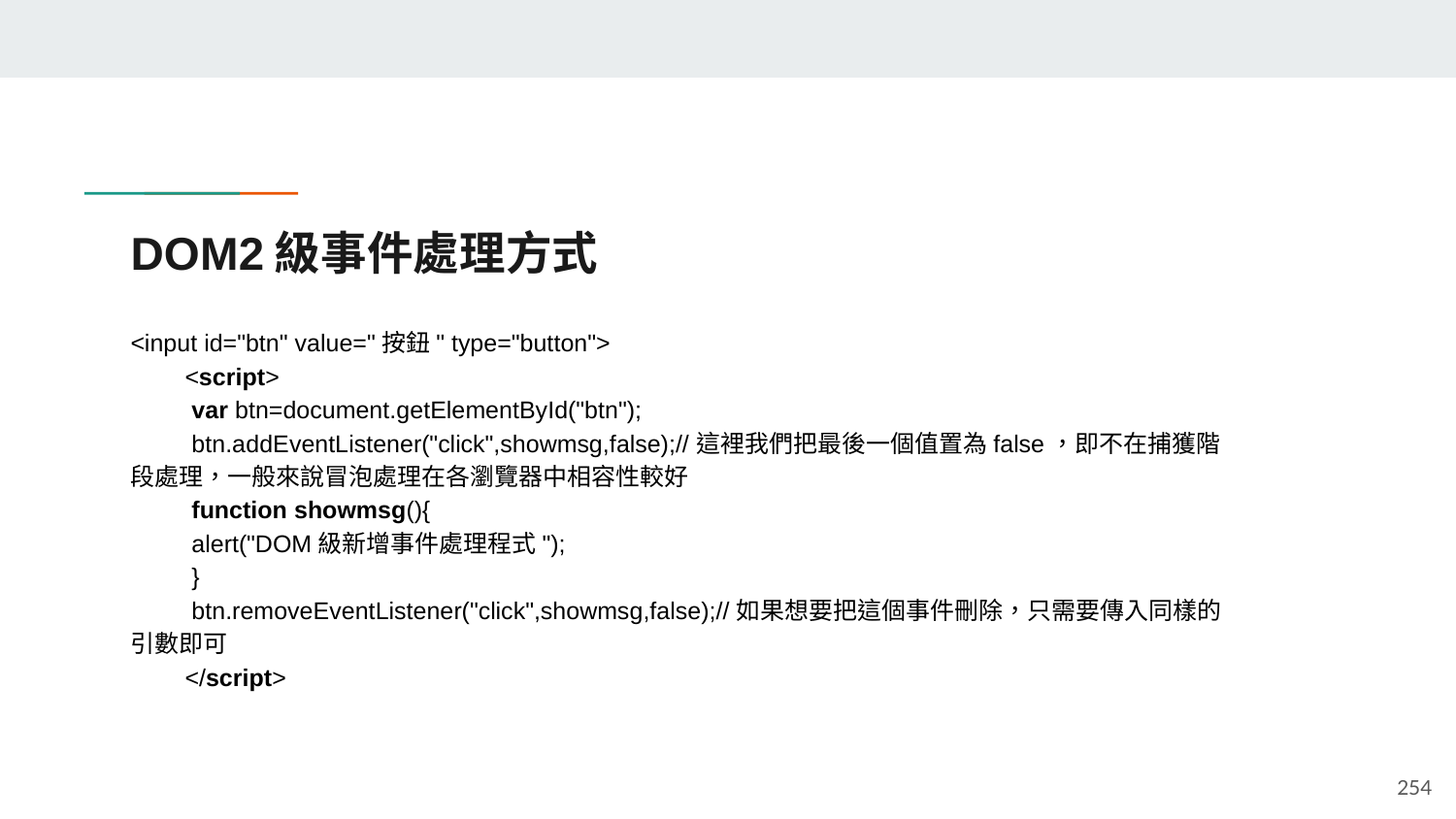

# DOM2級事件處理方式
<input id="btn" value="按鈕" type="button">
　　<script>
　　 var btn=document.getElementById("btn");
　　 btn.addEventListener("click",showmsg,false);//這裡我們把最後一個值置為false，即不在捕獲階段處理，一般來說冒泡處理在各瀏覽器中相容性較好
　　 function showmsg(){
　　 alert("DOM級新增事件處理程式");
　　 }
　　 btn.removeEventListener("click",showmsg,false);//如果想要把這個事件刪除，只需要傳入同樣的引數即可
　　</script>

254